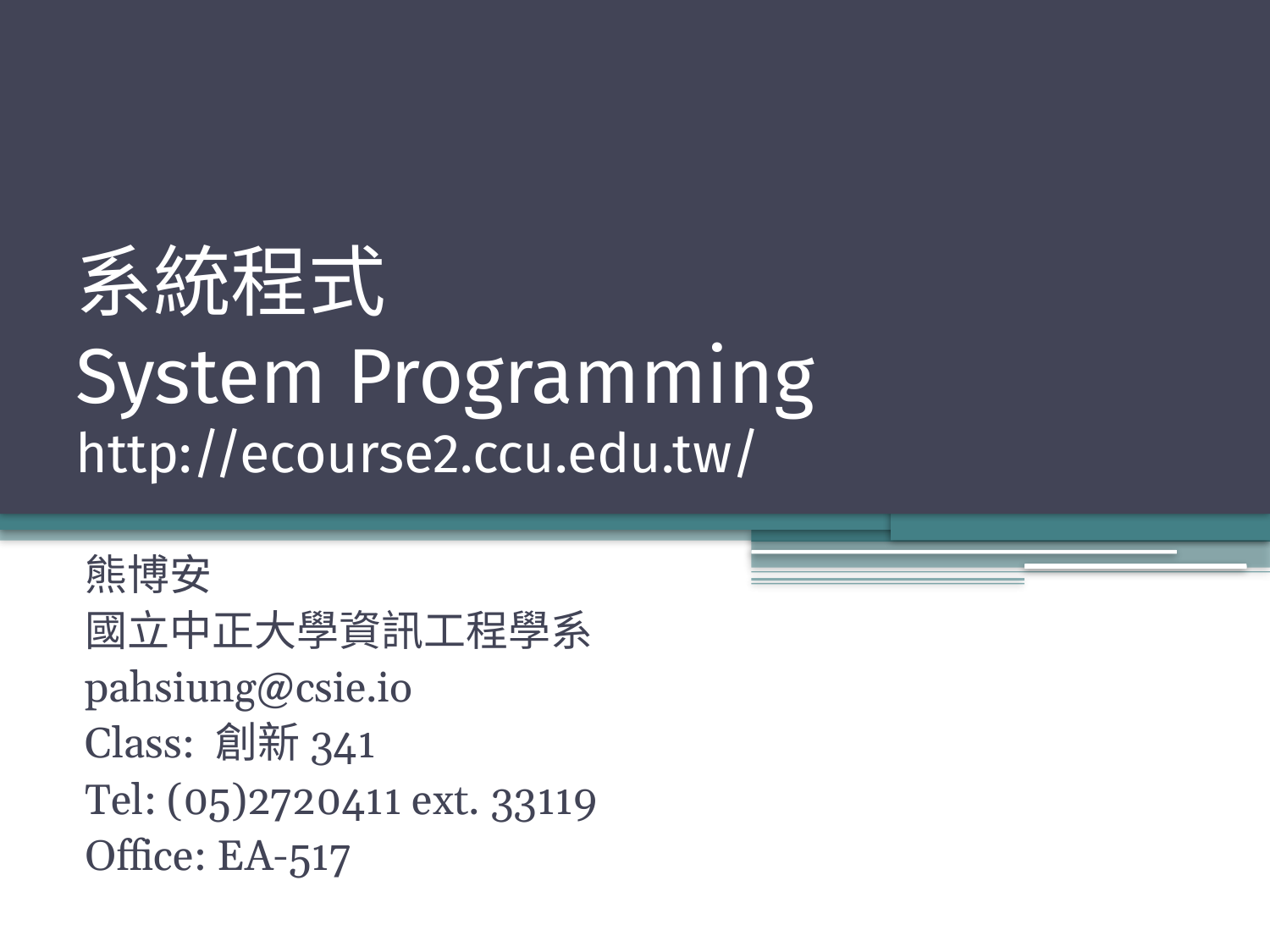

# 系統程式 System Programming http://ecourse2.ccu.edu.tw/
熊博安
國立中正大學資訊工程學系
pahsiung@csie.io
Class: 創新341
Tel: (05)2720411 ext. 33119
Office: EA-517